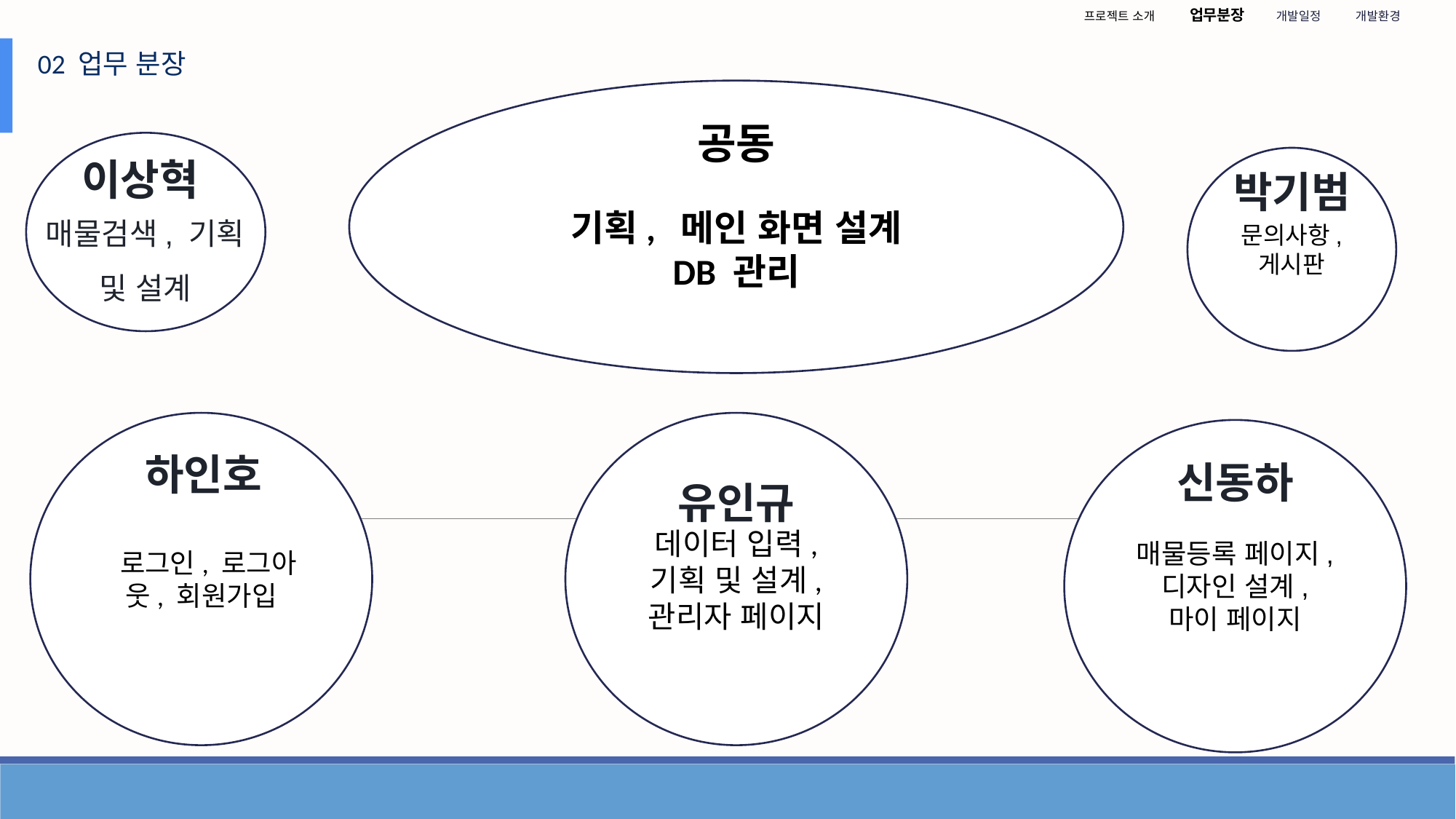

프로젝트 소개          업무분장         개발일정          개발환경

02 업무 분장

공동

이상혁
문의사항, 게시판
박기범
매물검색, 기획 및 설계
기획,  메인 화면 설계
DB 관리

 로그인, 로그아웃, 회원가입
데이터 입력, 기획 및 설계, 관리자 페이지
매물등록 페이지,
디자인 설계,
마이 페이지
하인호
신동하
유인규